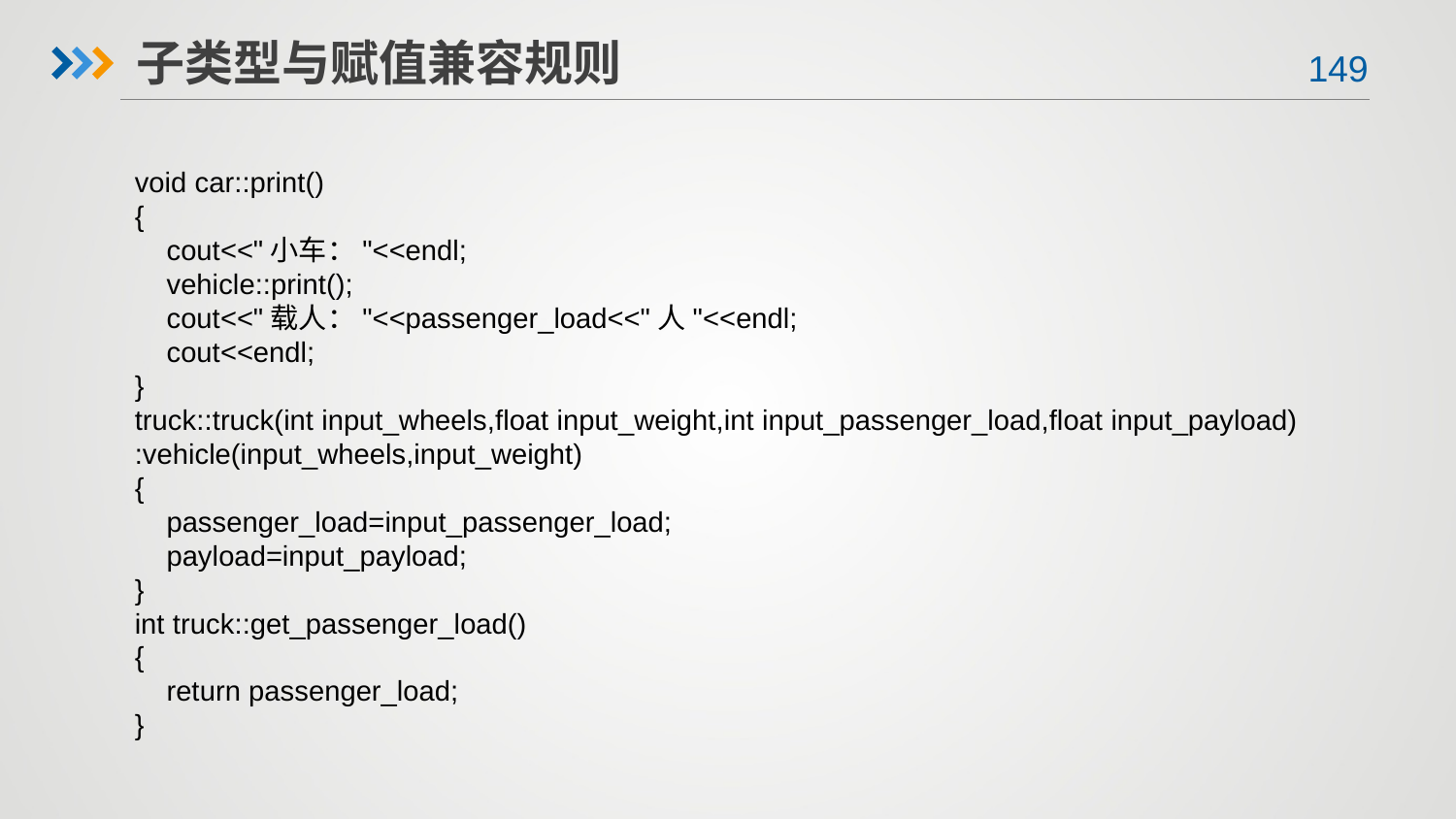

子类型与赋值兼容规则
void car::print()
{
    cout<<"小车："<<endl;
    vehicle::print();
    cout<<"载人："<<passenger_load<<"人"<<endl;
    cout<<endl;
}
truck::truck(int input_wheels,float input_weight,int input_passenger_load,float input_payload)
:vehicle(input_wheels,input_weight)
{
    passenger_load=input_passenger_load;
    payload=input_payload;
}
int truck::get_passenger_load()
{
    return passenger_load;
}